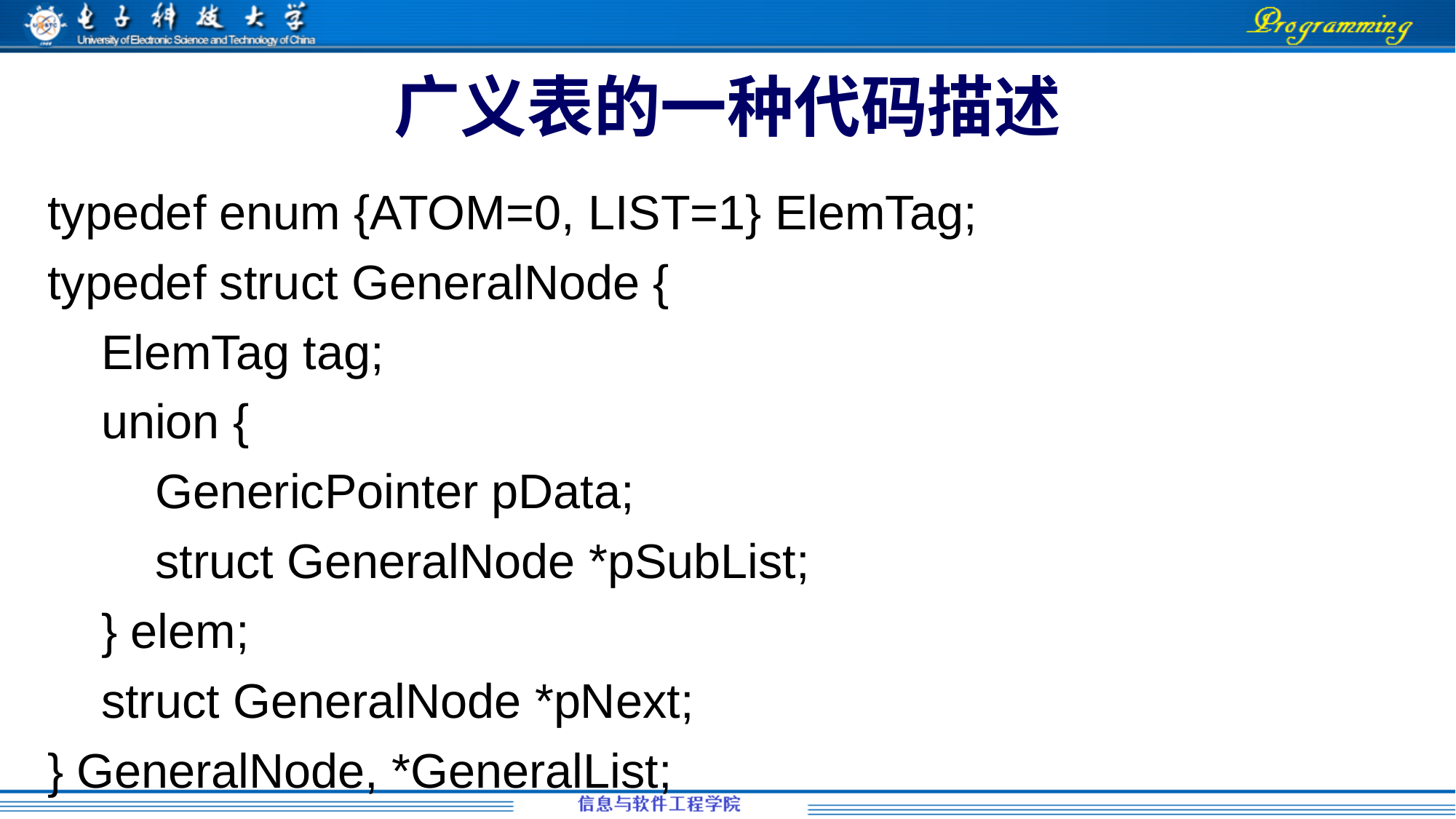

# 广义表的一种代码描述
typedef enum {ATOM=0, LIST=1} ElemTag;
typedef struct GeneralNode {
    ElemTag tag;
    union {
        GenericPointer pData;
        struct GeneralNode *pSubList;
    } elem;
    struct GeneralNode *pNext;
} GeneralNode, *GeneralList;